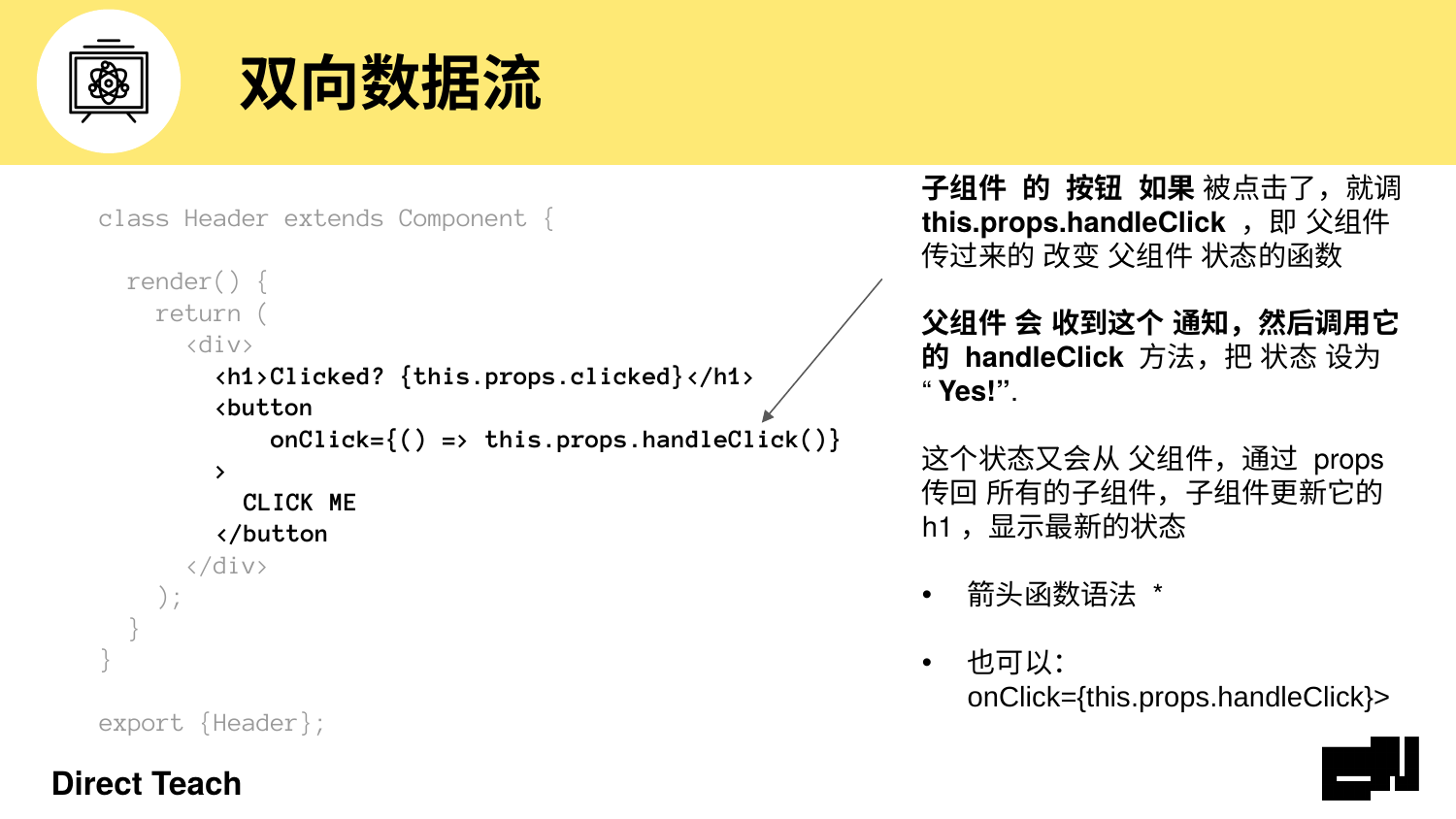

# 双向数据流
class Header extends Component {

  render() {
    return (
      <div>
        <h1>Clicked? {this.props.clicked}</h1>
        <button
            onClick={() => this.props.handleClick()}
   >
     CLICK ME
   </button
      </div>
    );
  }
}

export {Header};
子组件 的 按钮 如果 被点击了，就调 this.props.handleClick ，即 父组件 传过来的 改变 父组件 状态的函数

父组件 会 收到这个 通知，然后调用它的 handleClick 方法，把 状态 设为 “Yes!”.

这个状态又会从 父组件，通过 props 传回 所有的子组件，子组件更新它的 h1，显示最新的状态

箭头函数语法 *

也可以： onClick={this.props.handleClick}>